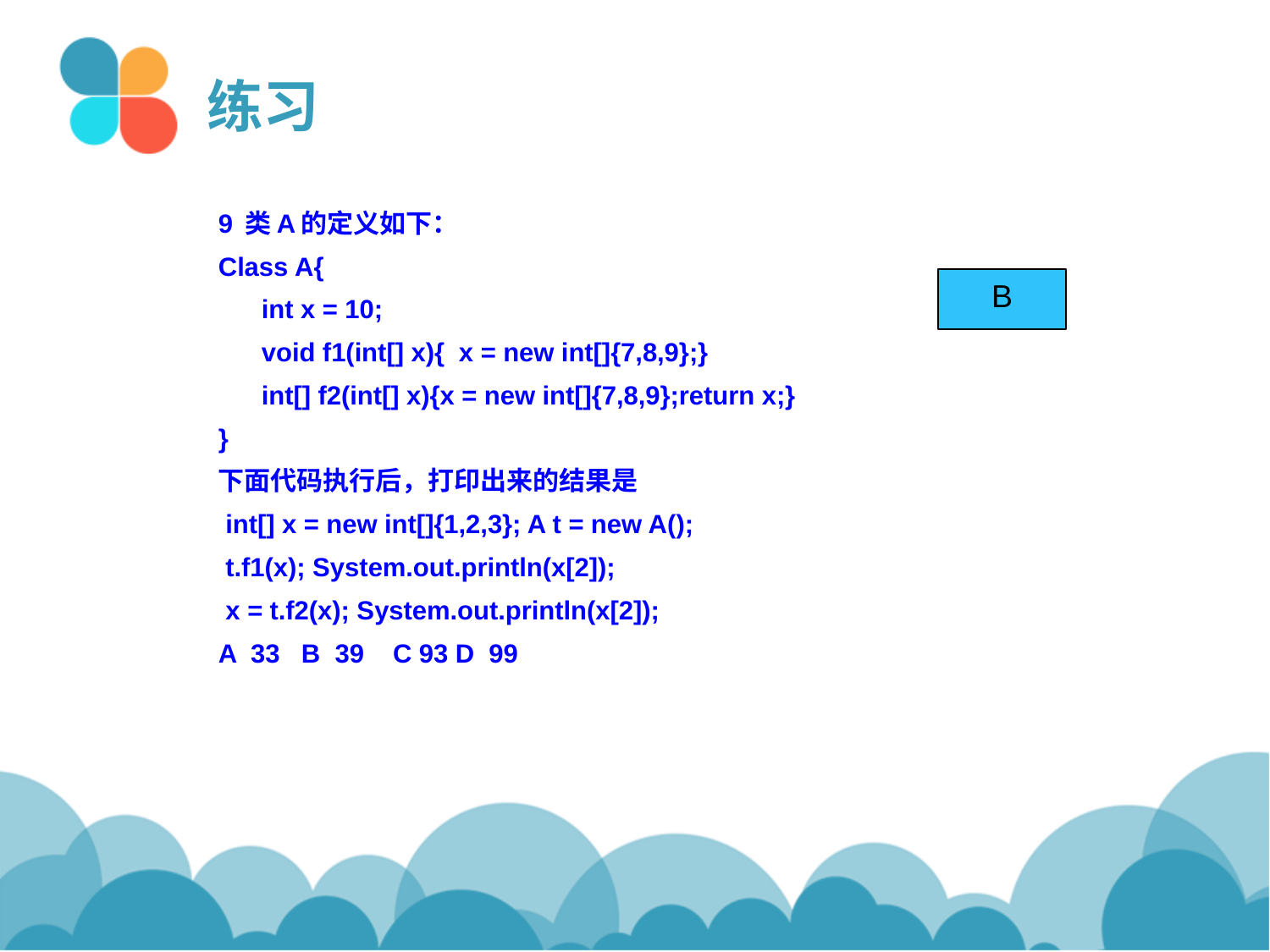

# 练习
9 类A的定义如下：
Class A{
      int x = 10;
      void f1(int[] x){  x = new int[]{7,8,9};}
      int[] f2(int[] x){x = new int[]{7,8,9};return x;}
}
下面代码执行后，打印出来的结果是
 int[] x = new int[]{1,2,3}; A t = new A();
 t.f1(x); System.out.println(x[2]);
 x = t.f2(x); System.out.println(x[2]);
A  33   B  39    C 93 D  99
B